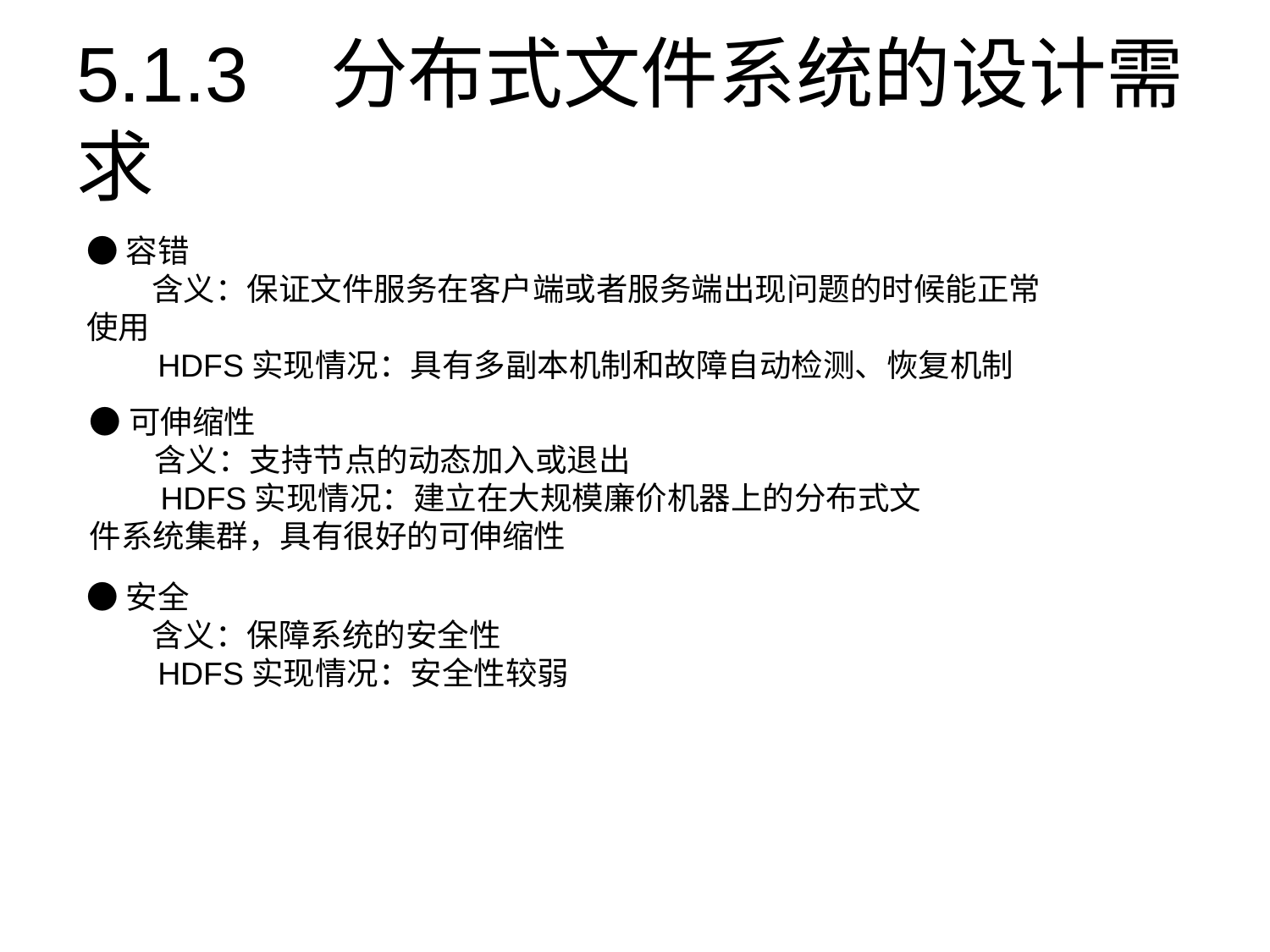

5.1.3	分布式文件系统的设计需求
●容错
        含义：保证文件服务在客户端或者服务端出现问题的时候能正常使用
        HDFS实现情况：具有多副本机制和故障自动检测、恢复机制
●可伸缩性
        含义：支持节点的动态加入或退出
        HDFS实现情况：建立在大规模廉价机器上的分布式文件系统集群，具有很好的可伸缩性
●安全
        含义：保障系统的安全性
        HDFS实现情况：安全性较弱